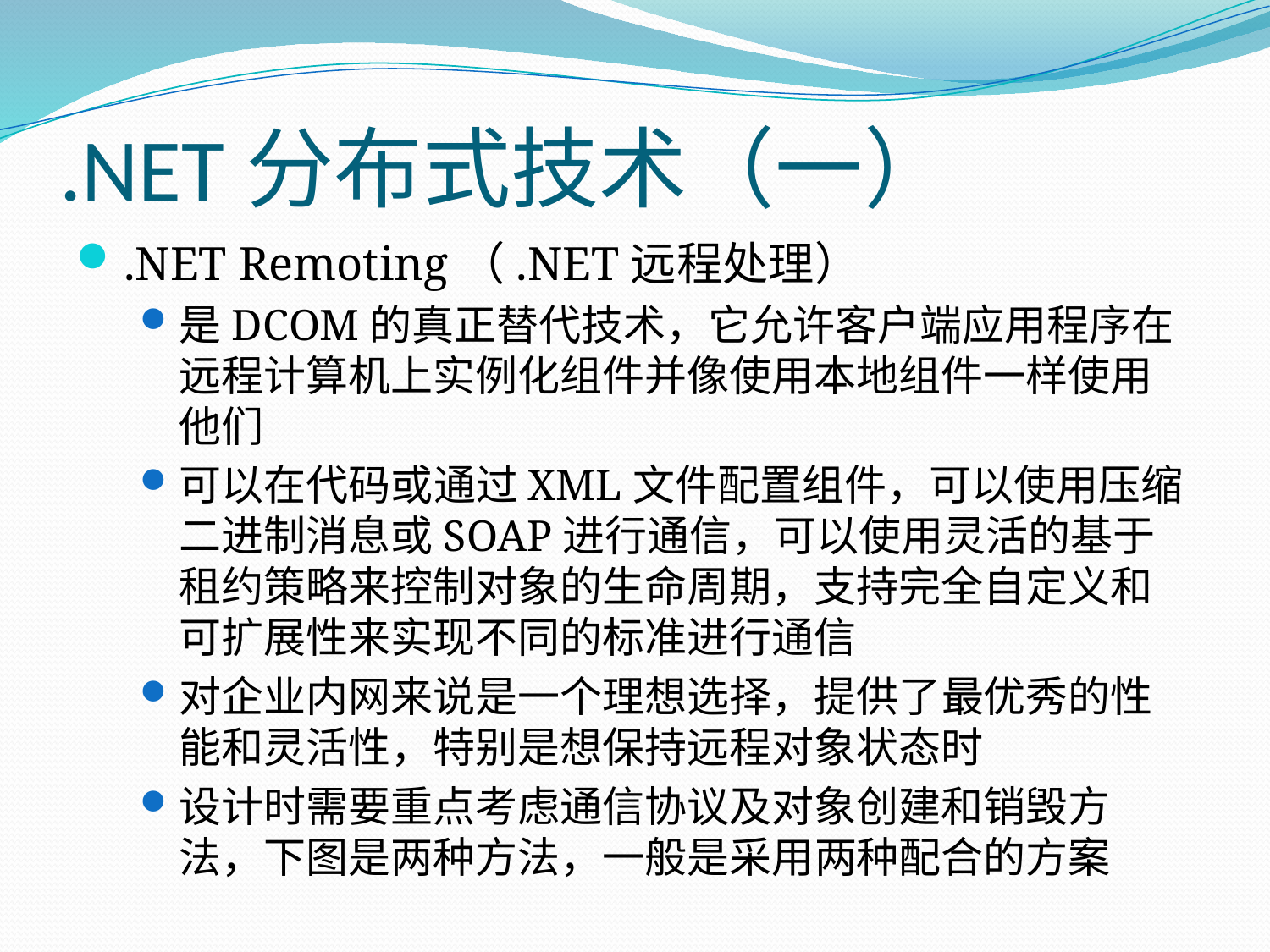

# .NET分布式技术（一）
.NET Remoting（.NET远程处理）
是DCOM的真正替代技术，它允许客户端应用程序在远程计算机上实例化组件并像使用本地组件一样使用他们
可以在代码或通过XML文件配置组件，可以使用压缩二进制消息或SOAP进行通信，可以使用灵活的基于租约策略来控制对象的生命周期，支持完全自定义和可扩展性来实现不同的标准进行通信
对企业内网来说是一个理想选择，提供了最优秀的性能和灵活性，特别是想保持远程对象状态时
设计时需要重点考虑通信协议及对象创建和销毁方法，下图是两种方法，一般是采用两种配合的方案